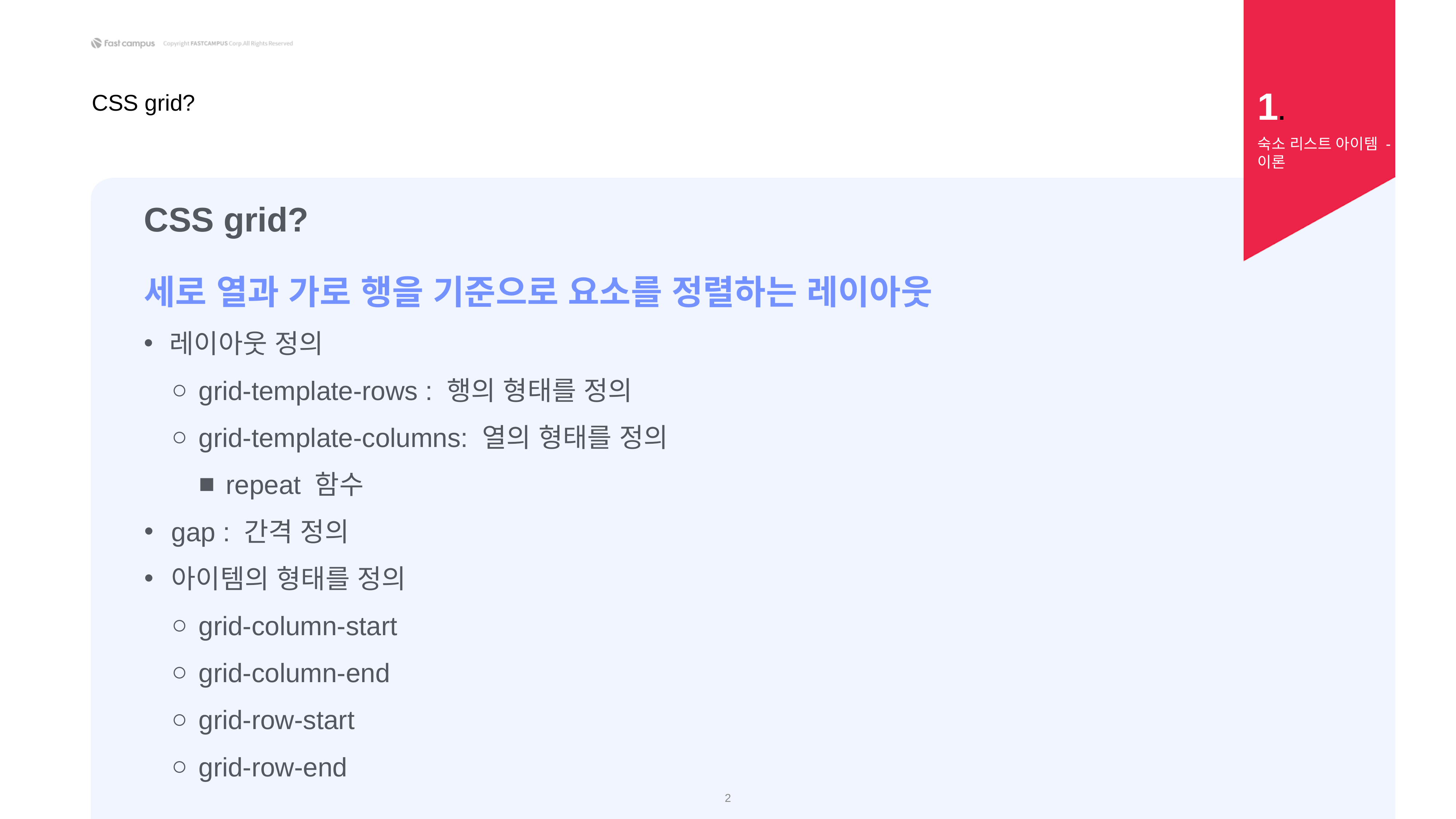

1.
CSS grid?
숙소 리스트 아이템 - 이론
CSS grid?
세로 열과 가로 행을 기준으로 요소를 정렬하는 레이아웃
레이아웃 정의
grid-template-rows : 행의 형태를 정의
grid-template-columns: 열의 형태를 정의
repeat 함수
gap : 간격 정의
아이템의 형태를 정의
grid-column-start
grid-column-end
grid-row-start
grid-row-end

2